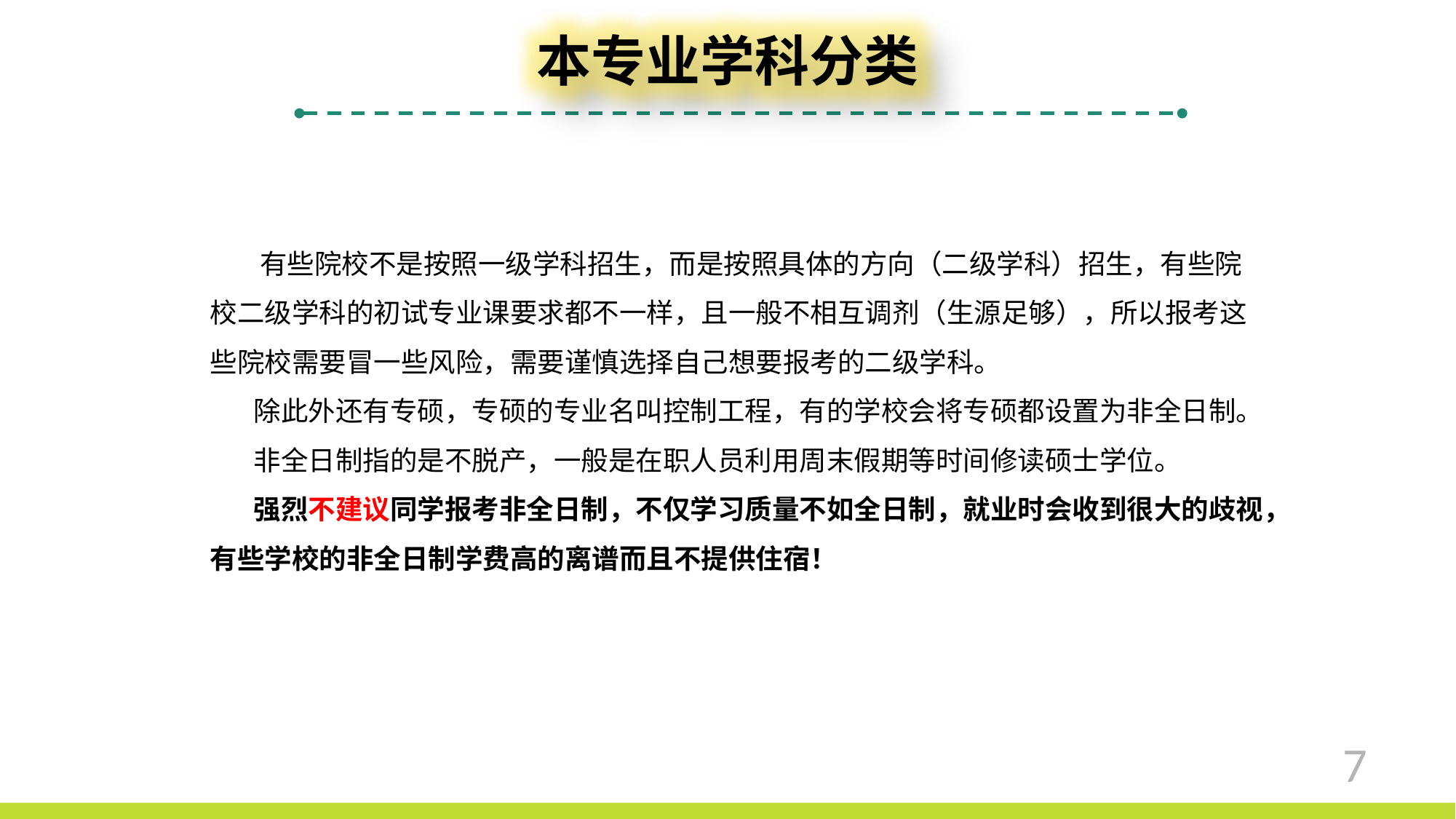

本专业学科分类
       有些院校不是按照一级学科招生，而是按照具体的方向（二级学科）招生，有些院校二级学科的初试专业课要求都不一样，且一般不相互调剂（生源足够），所以报考这些院校需要冒一些风险，需要谨慎选择自己想要报考的二级学科。
      除此外还有专硕，专硕的专业名叫控制工程，有的学校会将专硕都设置为非全日制。
      非全日制指的是不脱产，一般是在职人员利用周末假期等时间修读硕士学位。
      强烈不建议同学报考非全日制，不仅学习质量不如全日制，就业时会收到很大的歧视，有些学校的非全日制学费高的离谱而且不提供住宿！

7